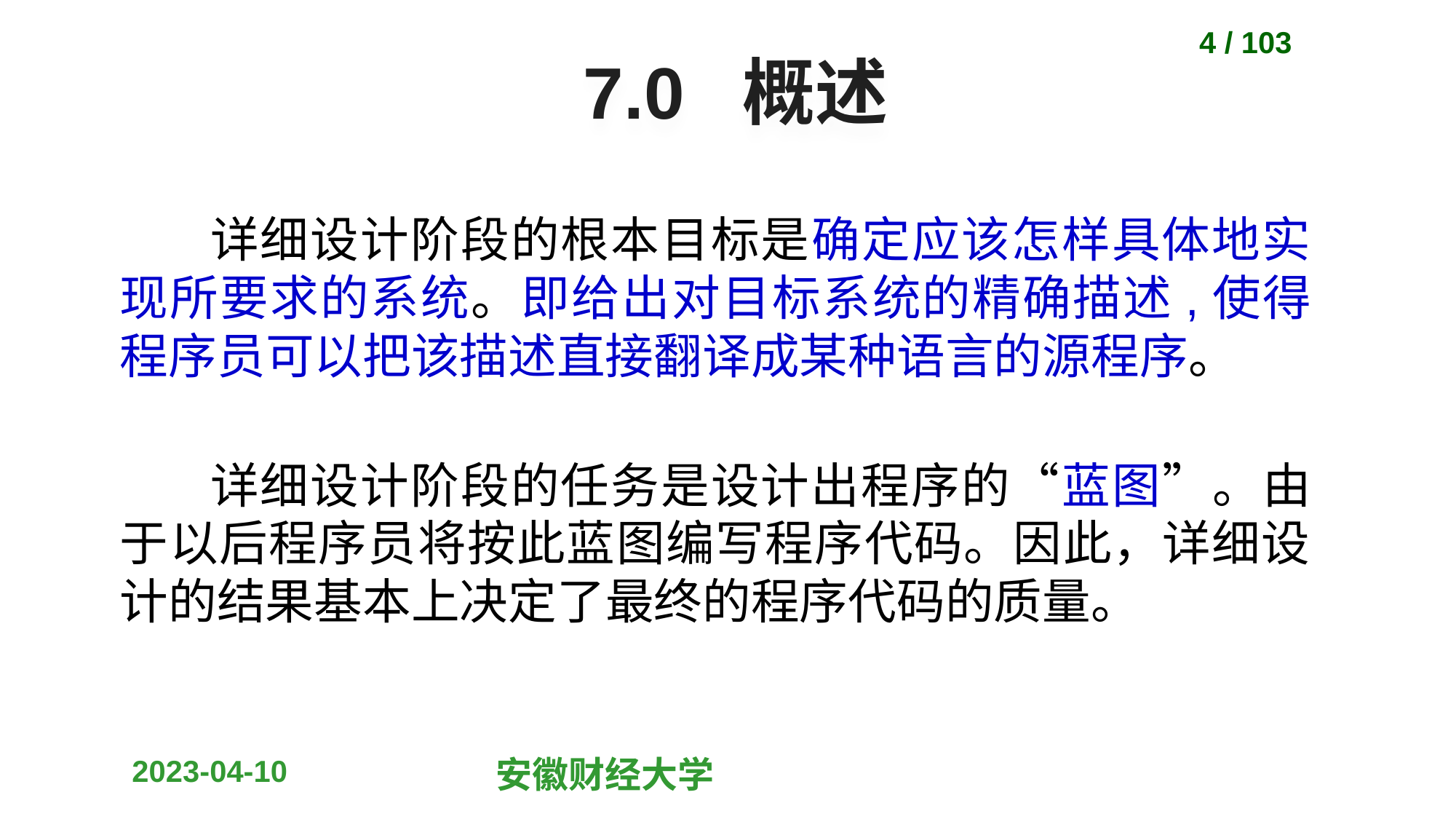

4 / 103
# 7.0  概述
详细设计阶段的根本目标是确定应该怎样具体地实现所要求的系统。即给出对目标系统的精确描述,使得程序员可以把该描述直接翻译成某种语言的源程序。
详细设计阶段的任务是设计出程序的“蓝图”。由于以后程序员将按此蓝图编写程序代码。因此，详细设计的结果基本上决定了最终的程序代码的质量。
2023-04-10
安徽财经大学